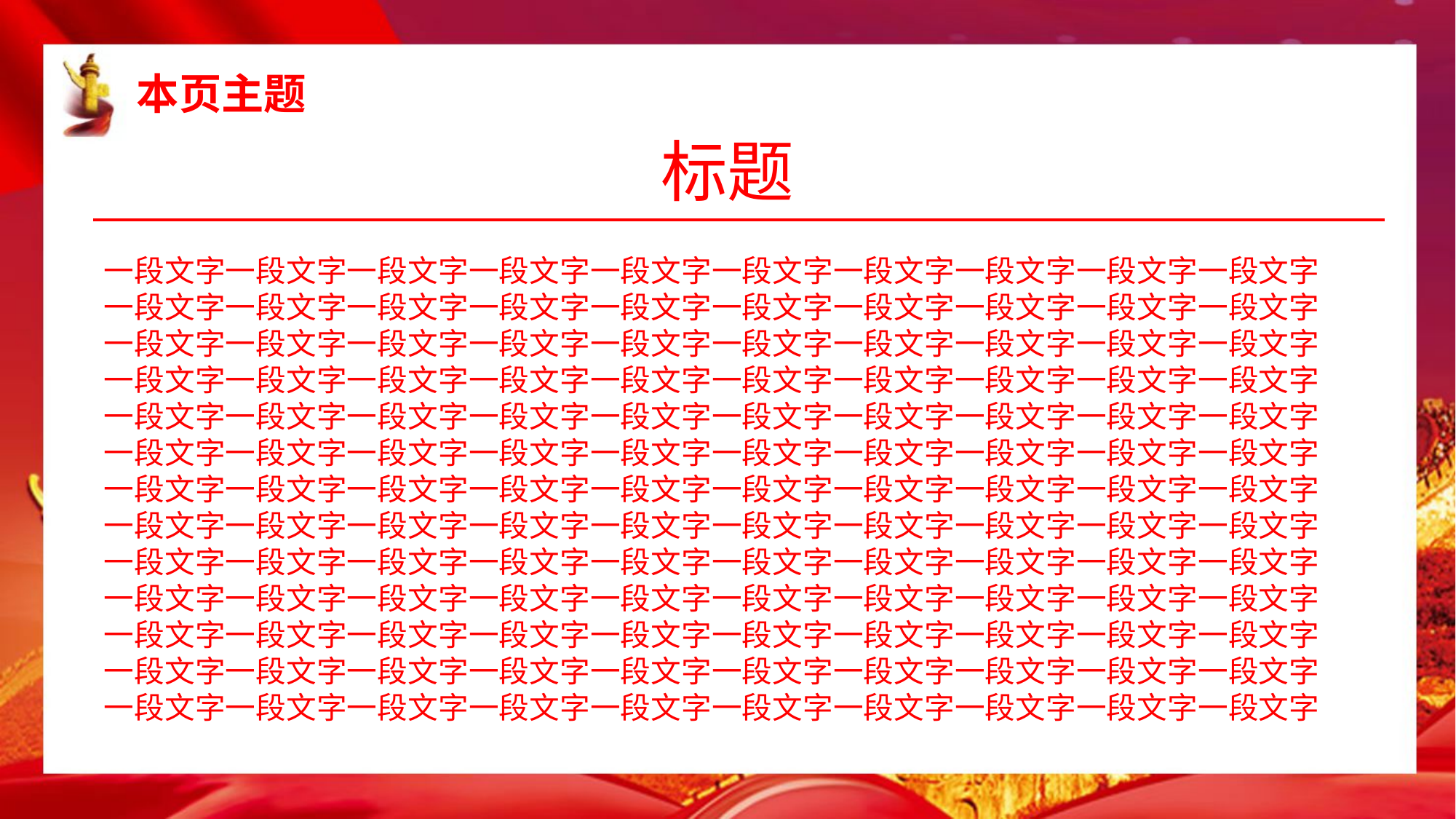

本页主题
标题
一段文字一段文字一段文字一段文字一段文字一段文字一段文字一段文字一段文字一段文字一段文字一段文字一段文字一段文字一段文字一段文字一段文字一段文字一段文字一段文字一段文字一段文字一段文字一段文字一段文字一段文字一段文字一段文字一段文字一段文字一段文字一段文字一段文字一段文字一段文字一段文字一段文字一段文字一段文字一段文字一段文字一段文字一段文字一段文字一段文字一段文字一段文字一段文字一段文字一段文字一段文字一段文字一段文字一段文字一段文字一段文字一段文字一段文字一段文字一段文字一段文字一段文字一段文字一段文字一段文字一段文字一段文字一段文字一段文字一段文字一段文字一段文字一段文字一段文字一段文字一段文字一段文字一段文字一段文字一段文字一段文字一段文字一段文字一段文字一段文字一段文字一段文字一段文字一段文字一段文字一段文字一段文字一段文字一段文字一段文字一段文字一段文字一段文字一段文字一段文字一段文字一段文字一段文字一段文字一段文字一段文字一段文字一段文字一段文字一段文字一段文字一段文字一段文字一段文字一段文字一段文字一段文字一段文字一段文字一段文字一段文字一段文字一段文字一段文字一段文字一段文字一段文字一段文字一段文字一段文字